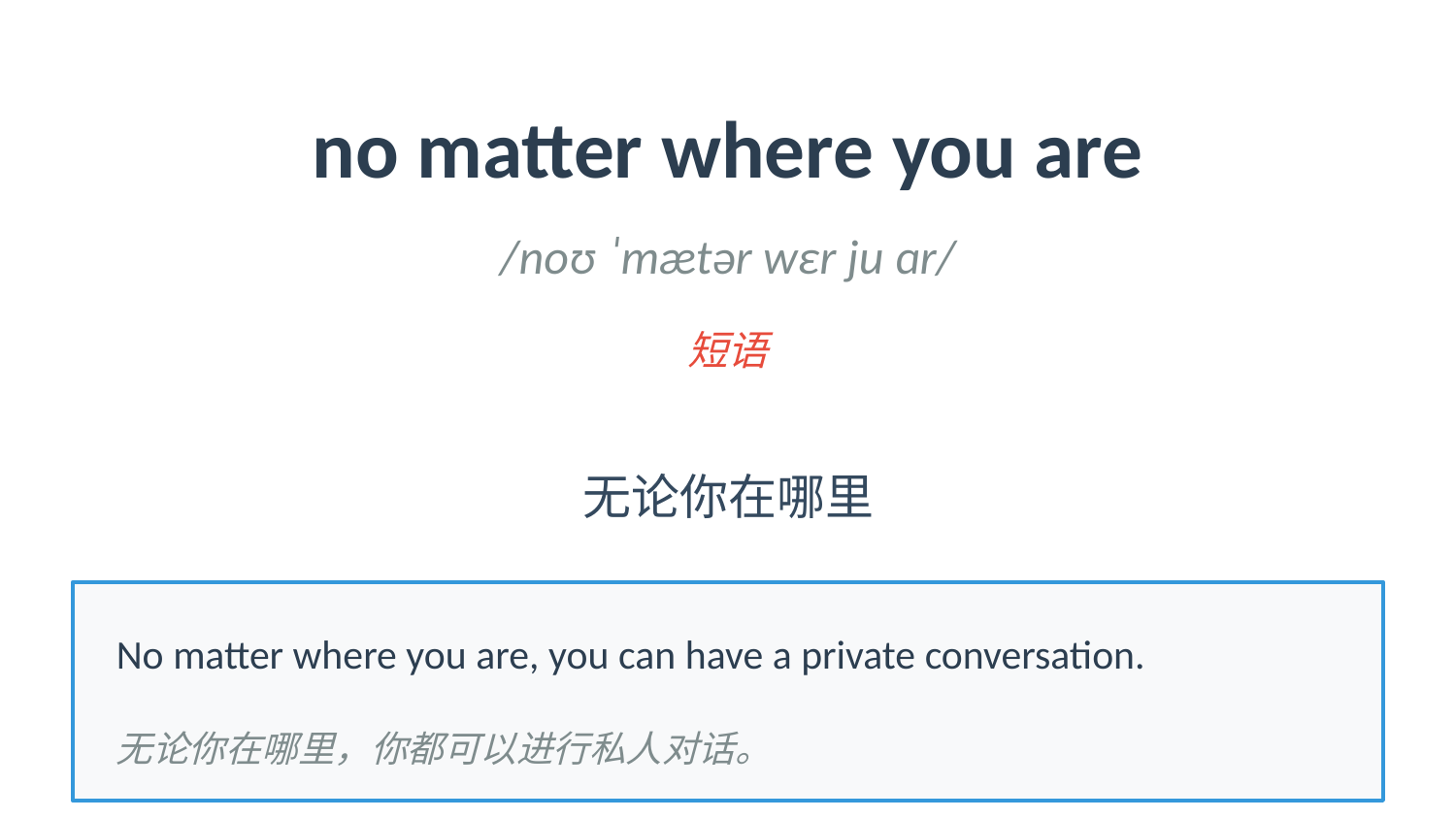

no matter where you are
/noʊ ˈmætər wɛr ju ɑr/
短语
无论你在哪里

No matter where you are, you can have a private conversation.

无论你在哪里，你都可以进行私人对话。